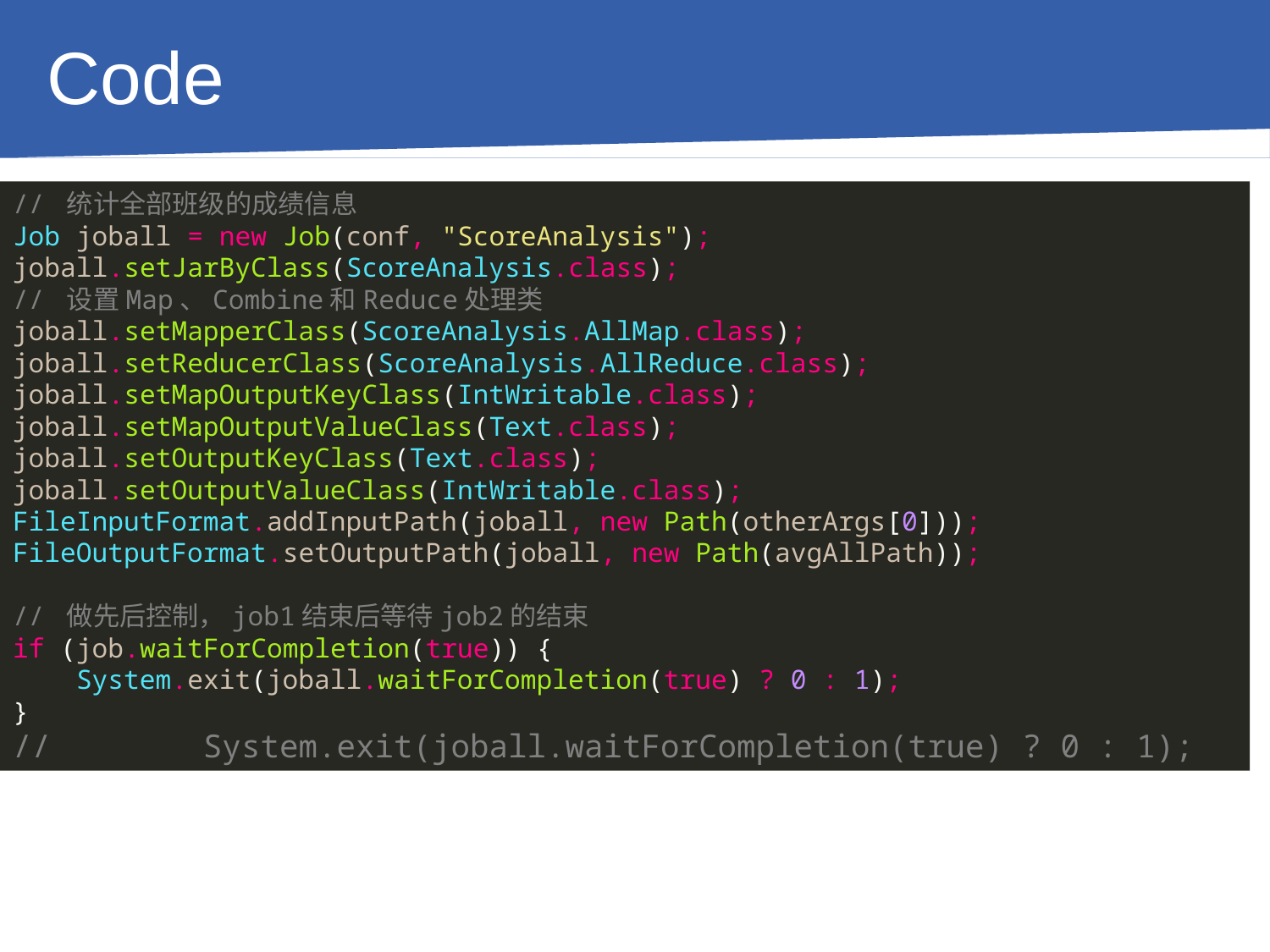

Code
// 统计全部班级的成绩信息
Job joball = new Job(conf, "ScoreAnalysis");
joball.setJarByClass(ScoreAnalysis.class);
// 设置Map、Combine和Reduce处理类
joball.setMapperClass(ScoreAnalysis.AllMap.class);
joball.setReducerClass(ScoreAnalysis.AllReduce.class);
joball.setMapOutputKeyClass(IntWritable.class);
joball.setMapOutputValueClass(Text.class);
joball.setOutputKeyClass(Text.class);
joball.setOutputValueClass(IntWritable.class);
FileInputFormat.addInputPath(joball, new Path(otherArgs[0]));
FileOutputFormat.setOutputPath(joball, new Path(avgAllPath));
// 做先后控制，job1结束后等待job2的结束
if (job.waitForCompletion(true)) {
    System.exit(joball.waitForCompletion(true) ? 0 : 1);
}
//        System.exit(joball.waitForCompletion(true) ? 0 : 1);